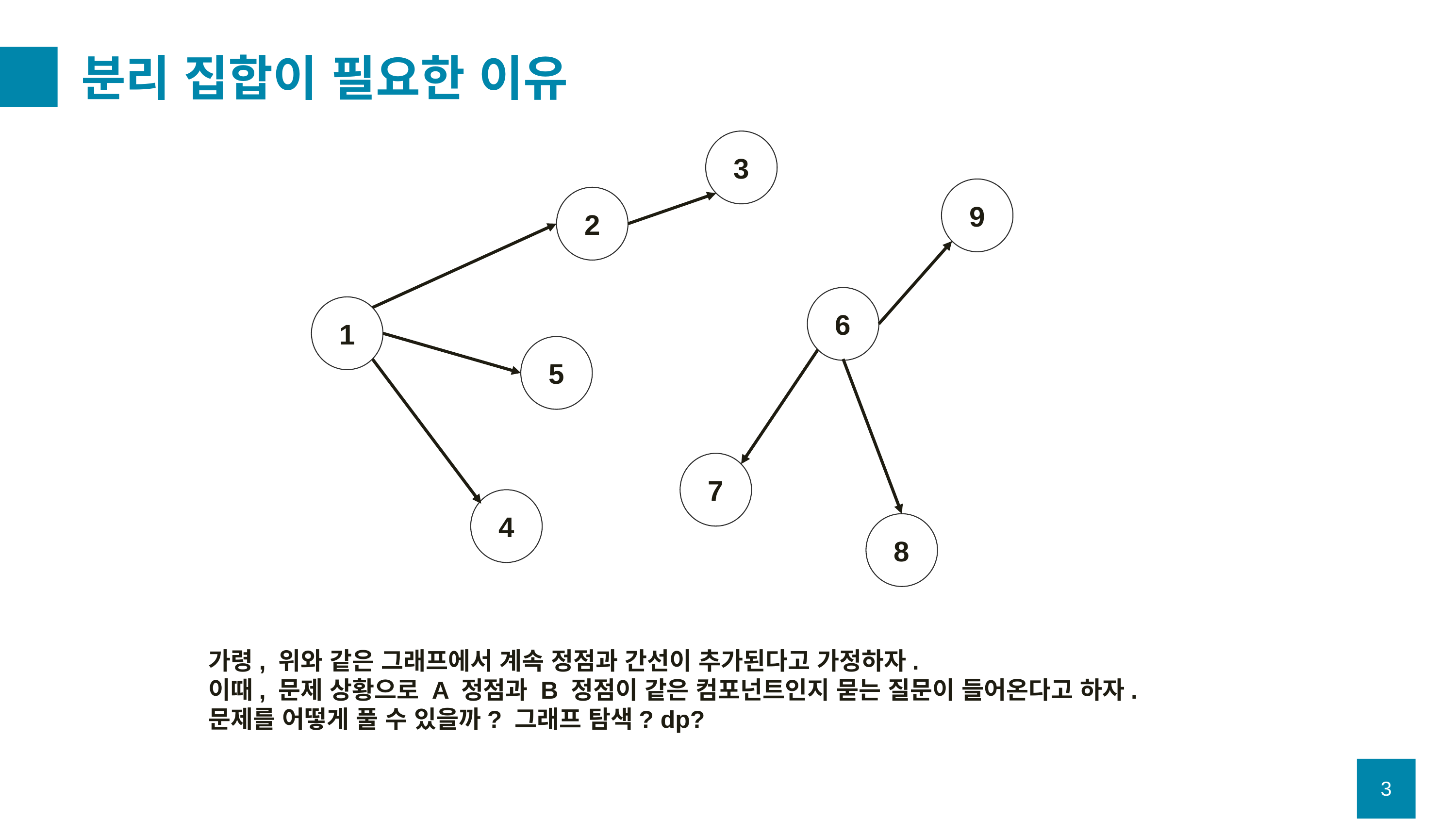

# 분리 집합이 필요한 이유
3
9
2
6
1
5
7
4
8
가령, 위와 같은 그래프에서 계속 정점과 간선이 추가된다고 가정하자.
이때, 문제 상황으로 A 정점과 B 정점이 같은 컴포넌트인지 묻는 질문이 들어온다고 하자.
문제를 어떻게 풀 수 있을까? 그래프 탐색? dp?
3